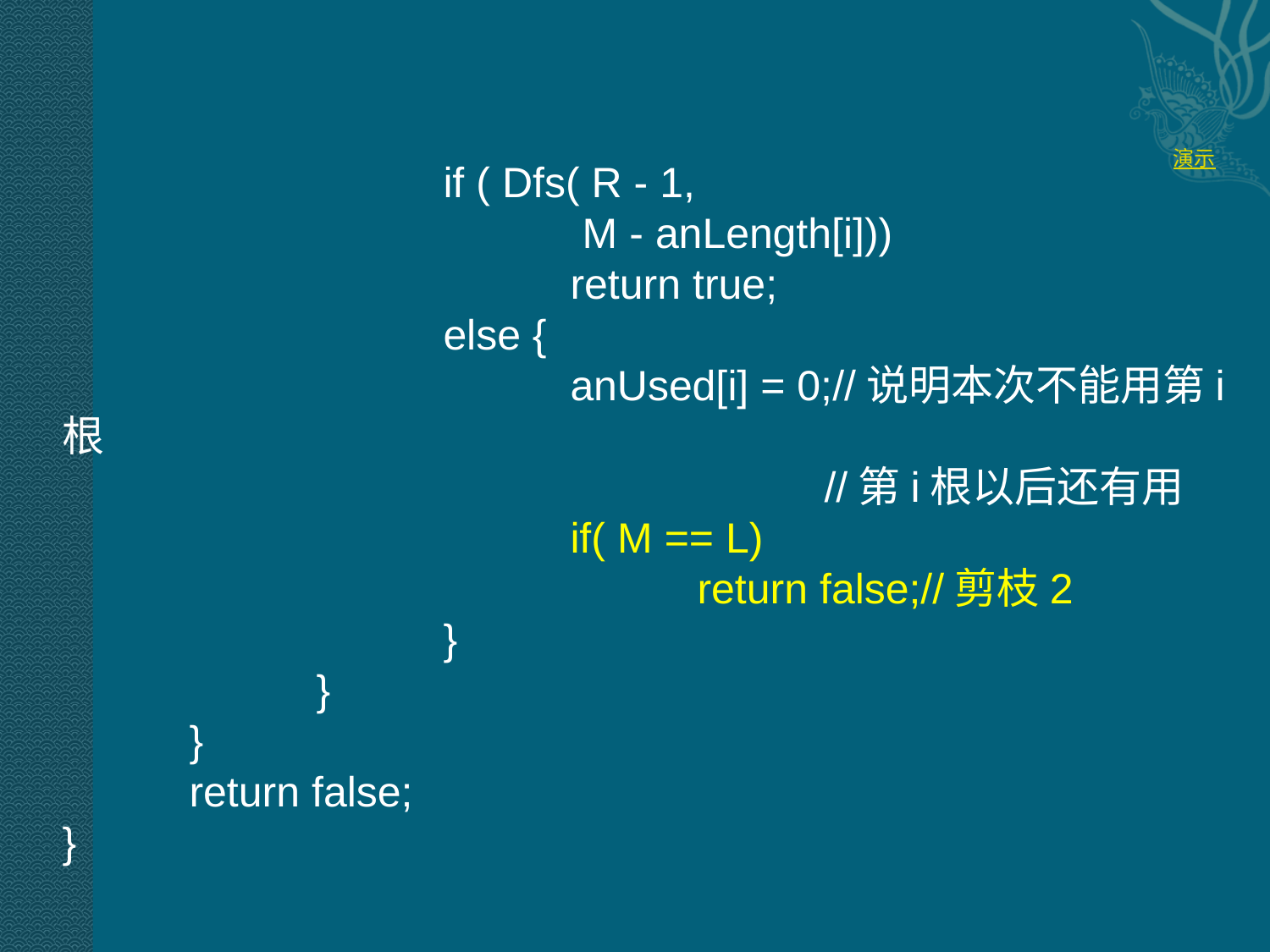

演示
			if ( Dfs( R - 1,
				 M - anLength[i]))
				return true;
			else {
				anUsed[i] = 0;//说明本次不能用第i根
						//第i根以后还有用
				if( M == L)
					return false;//剪枝2
			}
		}
	}
	return false;
}